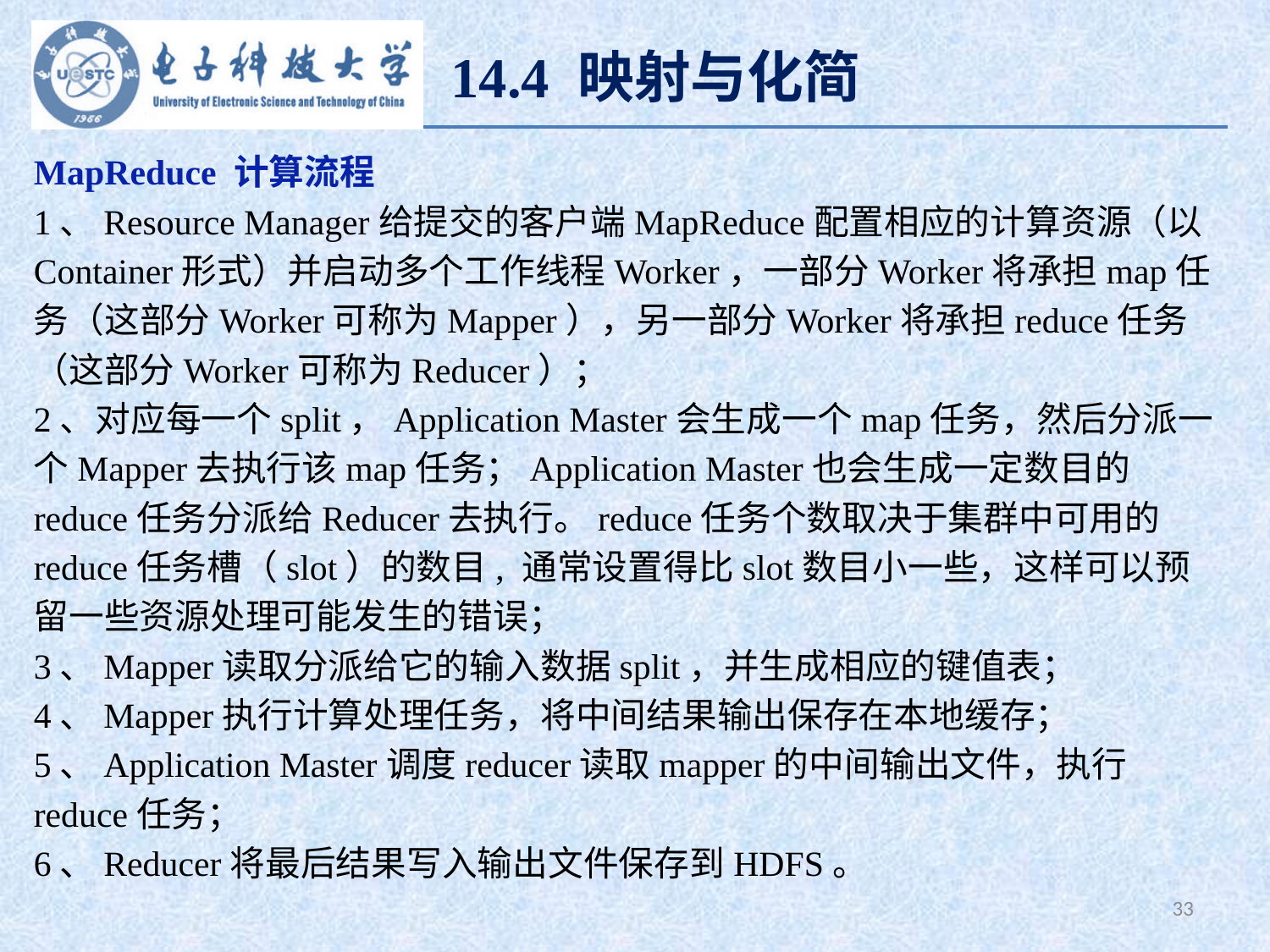

14.4 映射与化简
MapReduce 计算流程
1、Resource Manager给提交的客户端MapReduce配置相应的计算资源（以Container形式）并启动多个工作线程Worker，一部分Worker将承担map任务（这部分Worker可称为Mapper），另一部分Worker将承担reduce任务（这部分Worker可称为Reducer）；
2、对应每一个split，Application Master会生成一个map任务，然后分派一个Mapper去执行该map任务；Application Master也会生成一定数目的reduce任务分派给Reducer去执行。reduce任务个数取决于集群中可用的reduce任务槽（slot）的数目, 通常设置得比slot数目小一些，这样可以预留一些资源处理可能发生的错误；
3、Mapper读取分派给它的输入数据split，并生成相应的键值表；
4、Mapper执行计算处理任务，将中间结果输出保存在本地缓存；
5、Application Master调度reducer读取mapper的中间输出文件，执行reduce任务；
6、Reducer将最后结果写入输出文件保存到HDFS。

33